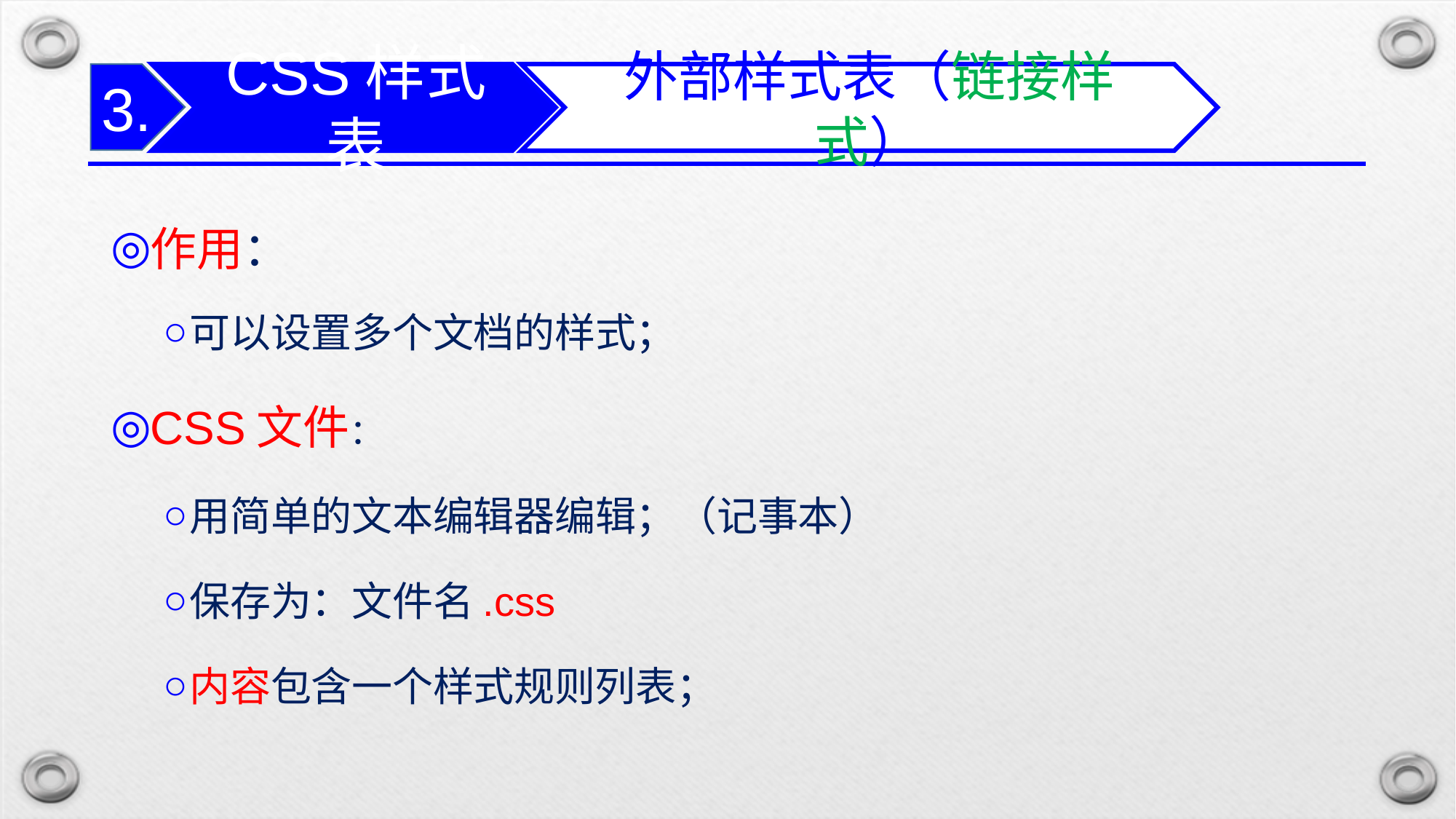

CSS样式表

3.
外部样式表（链接样式）
作用：
可以设置多个文档的样式；
CSS文件：
用简单的文本编辑器编辑；（记事本）
保存为：文件名.css
内容包含一个样式规则列表；